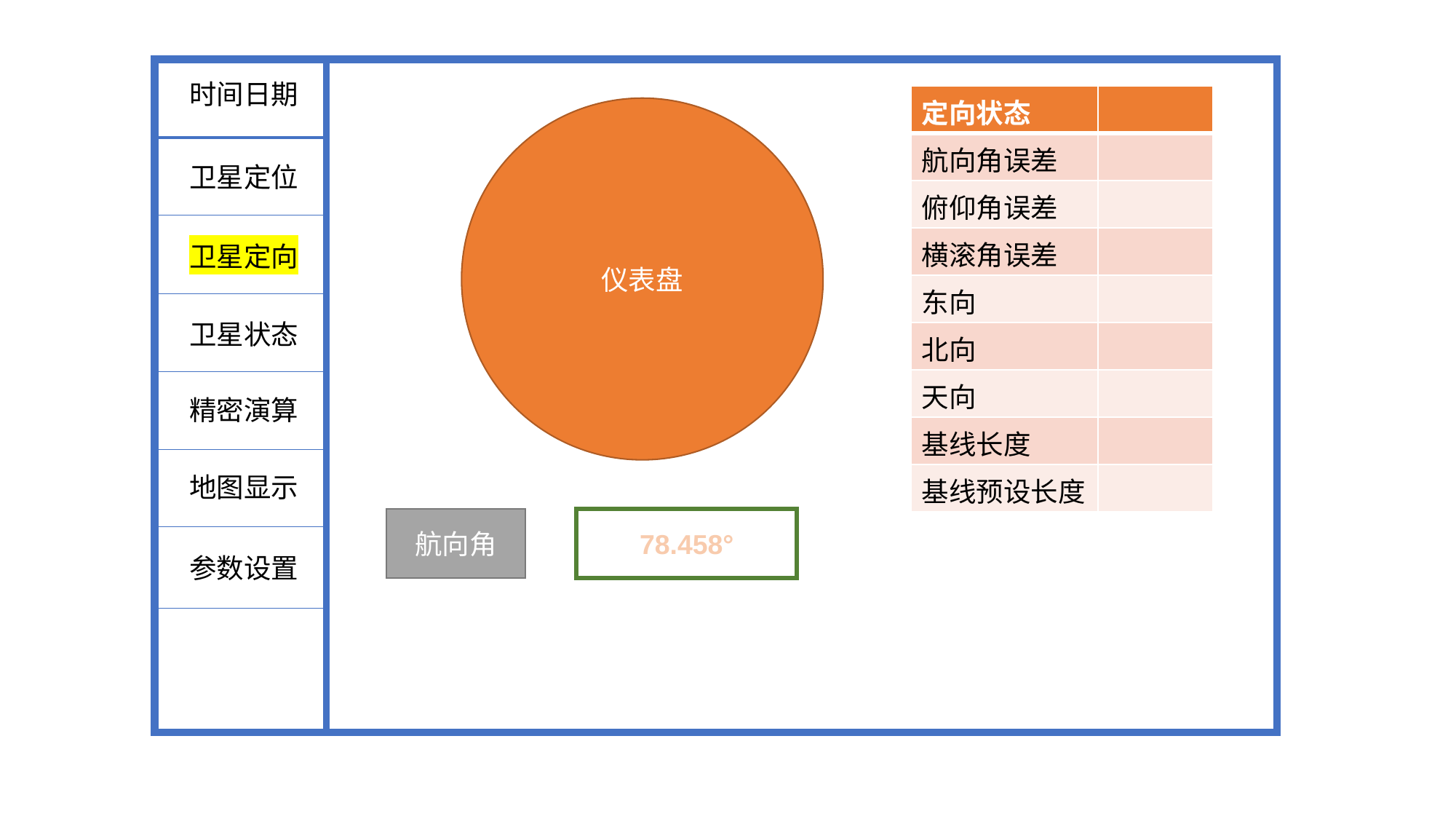

时间日期
| 定向状态 |  |
| --- | --- |
| 航向角误差 |  |
| 俯仰角误差 |  |
| 横滚角误差 |  |
| 东向 |  |
| 北向 |  |
| 天向 |  |
| 基线长度 |  |
| 基线预设长度 |  |
仪表盘
卫星定位
卫星定向
卫星状态
精密演算
地图显示
航向角
78.458°
参数设置